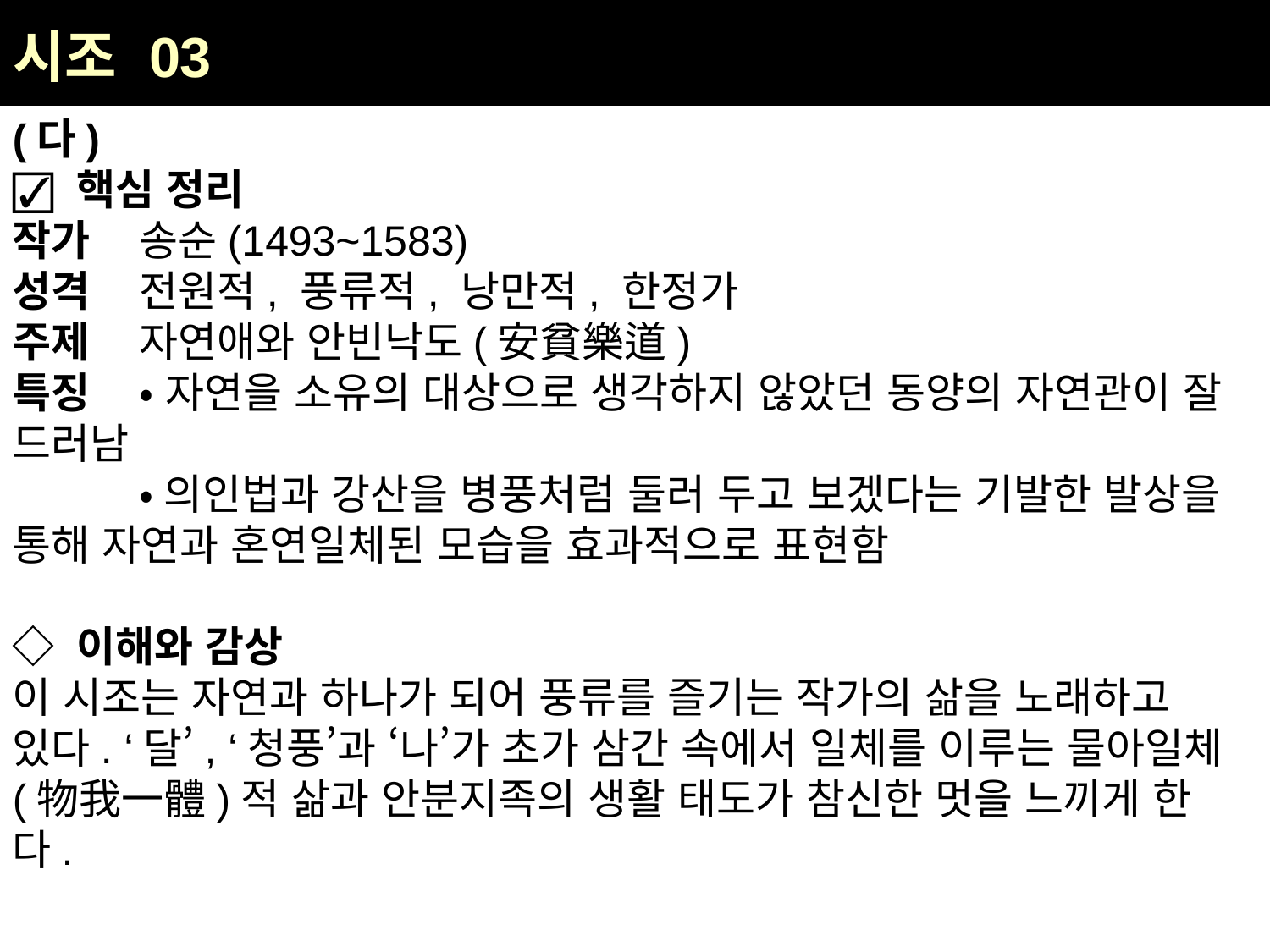

| 시조 03 |
| --- |
(다)
☑ 핵심 정리
작가	송순(1493~1583)
성격	전원적, 풍류적, 낭만적, 한정가
주제	자연애와 안빈낙도(安貧樂道)
특징	• 자연을 소유의 대상으로 생각하지 않았던 동양의 자연관이 잘 드러남
	•의인법과 강산을 병풍처럼 둘러 두고 보겠다는 기발한 발상을 통해 자연과 혼연일체된 모습을 효과적으로 표현함

◇ 이해와 감상
이 시조는 자연과 하나가 되어 풍류를 즐기는 작가의 삶을 노래하고 있다. ‘달’, ‘청풍’과 ‘나’가 초가 삼간 속에서 일체를 이루는 물아일체(物我一體)적 삶과 안분지족의 생활 태도가 참신한 멋을 느끼게 한다.